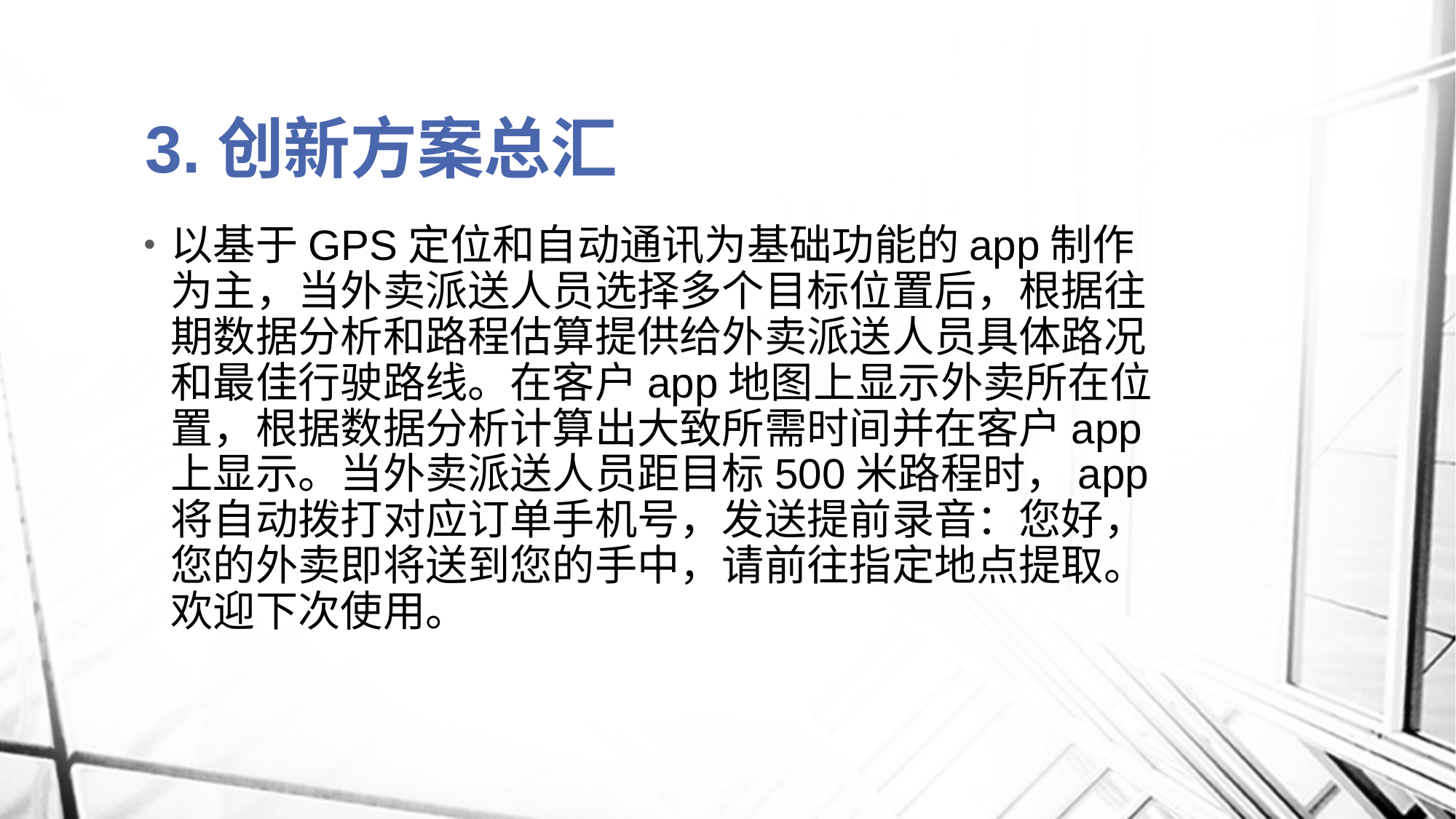

# 3.创新方案总汇
以基于GPS定位和自动通讯为基础功能的app制作为主，当外卖派送人员选择多个目标位置后，根据往期数据分析和路程估算提供给外卖派送人员具体路况和最佳行驶路线。在客户app地图上显示外卖所在位置，根据数据分析计算出大致所需时间并在客户app上显示。当外卖派送人员距目标500米路程时，app将自动拨打对应订单手机号，发送提前录音：您好，您的外卖即将送到您的手中，请前往指定地点提取。欢迎下次使用。